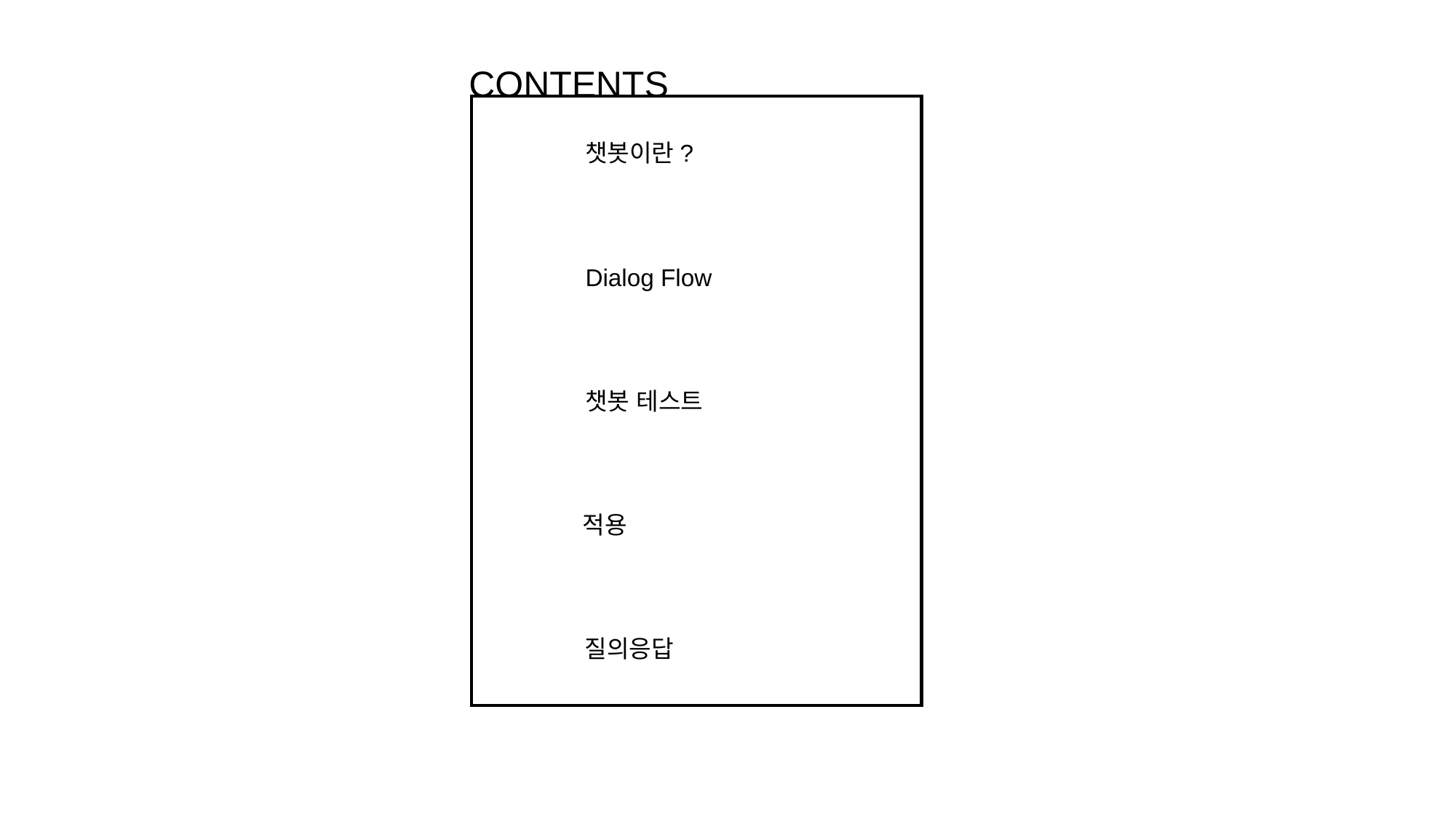

CONTENTS

챗봇이란?
Dialog Flow
챗봇 테스트
적용
질의응답